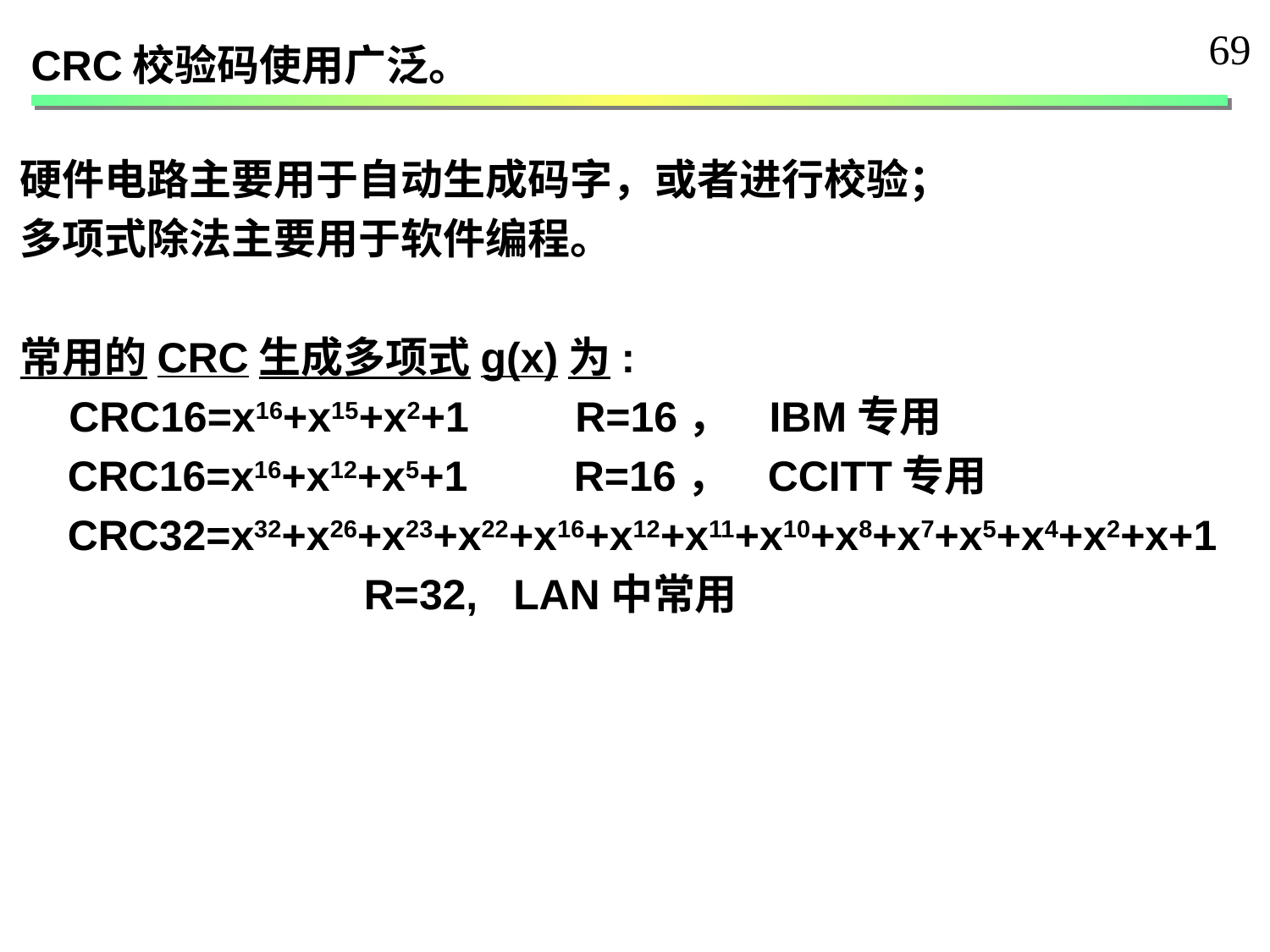

69
CRC校验码使用广泛。

硬件电路主要用于自动生成码字，或者进行校验；
多项式除法主要用于软件编程。

常用的CRC生成多项式g(x)为:
     CRC16=x16+x15+x2+1         R=16，   IBM专用
    CRC16=x16+x12+x5+1         R=16，   CCITT专用
    CRC32=x32+x26+x23+x22+x16+x12+x11+x10+x8+x7+x5+x4+x2+x+1
                             R=32,   LAN中常用